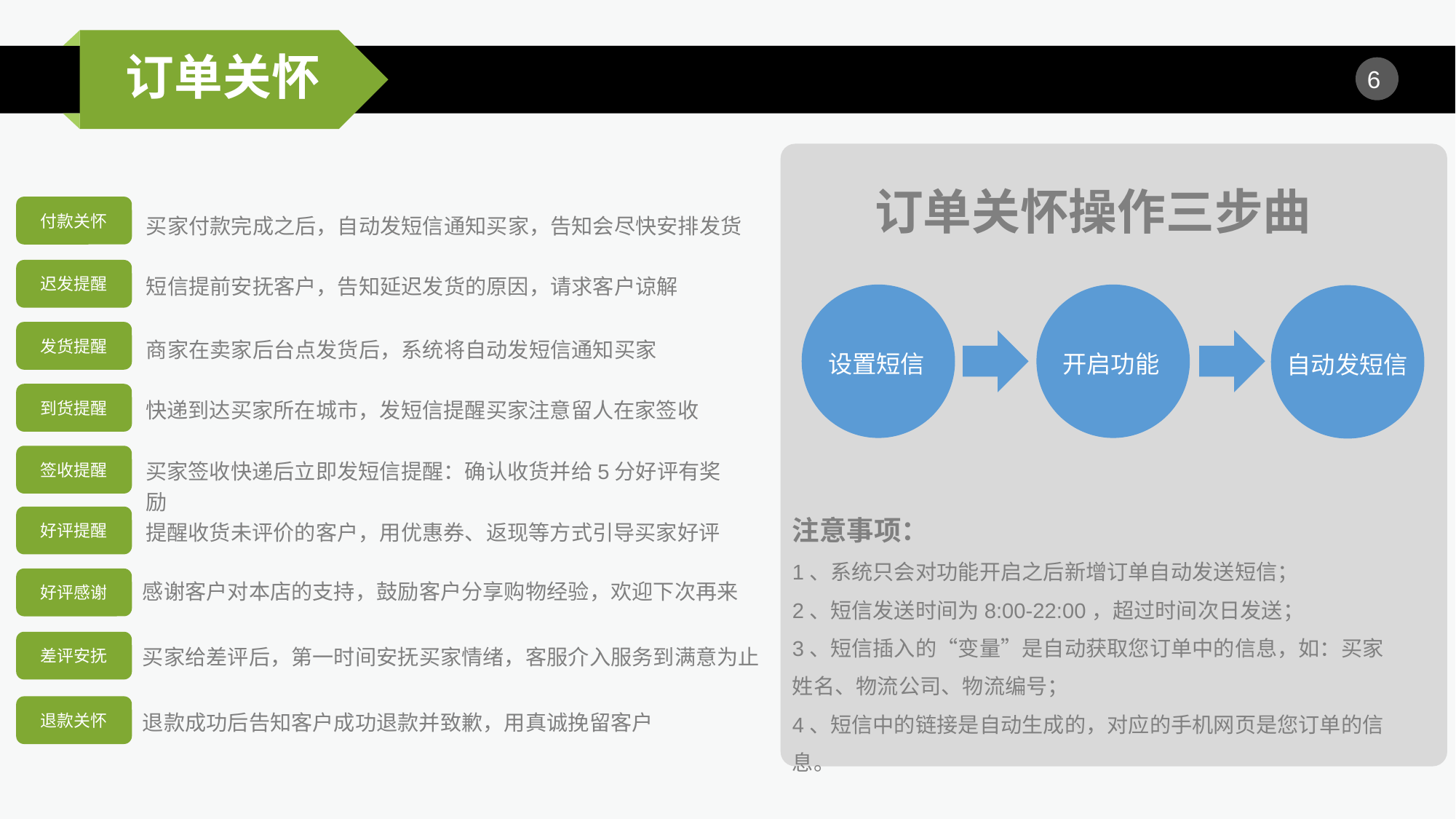

订单关怀

订单关怀操作三步曲
付款关怀
买家付款完成之后，自动发短信通知买家，告知会尽快安排发货
迟发提醒
短信提前安抚客户，告知延迟发货的原因，请求客户谅解

发货提醒
商家在卖家后台点发货后，系统将自动发短信通知买家

设置短信
开启功能
自动发短信
到货提醒
快递到达买家所在城市，发短信提醒买家注意留人在家签收
签收提醒
买家签收快递后立即发短信提醒：确认收货并给5分好评有奖励
注意事项：
1、系统只会对功能开启之后新增订单自动发送短信；
2、短信发送时间为8:00-22:00，超过时间次日发送；
3、短信插入的“变量”是自动获取您订单中的信息，如：买家姓名、物流公司、物流编号；
4、短信中的链接是自动生成的，对应的手机网页是您订单的信息。
好评提醒
提醒收货未评价的客户，用优惠券、返现等方式引导买家好评
感谢客户对本店的支持，鼓励客户分享购物经验，欢迎下次再来
好评感谢
差评安抚
买家给差评后，第一时间安抚买家情绪，客服介入服务到满意为止
退款关怀
退款成功后告知客户成功退款并致歉，用真诚挽留客户